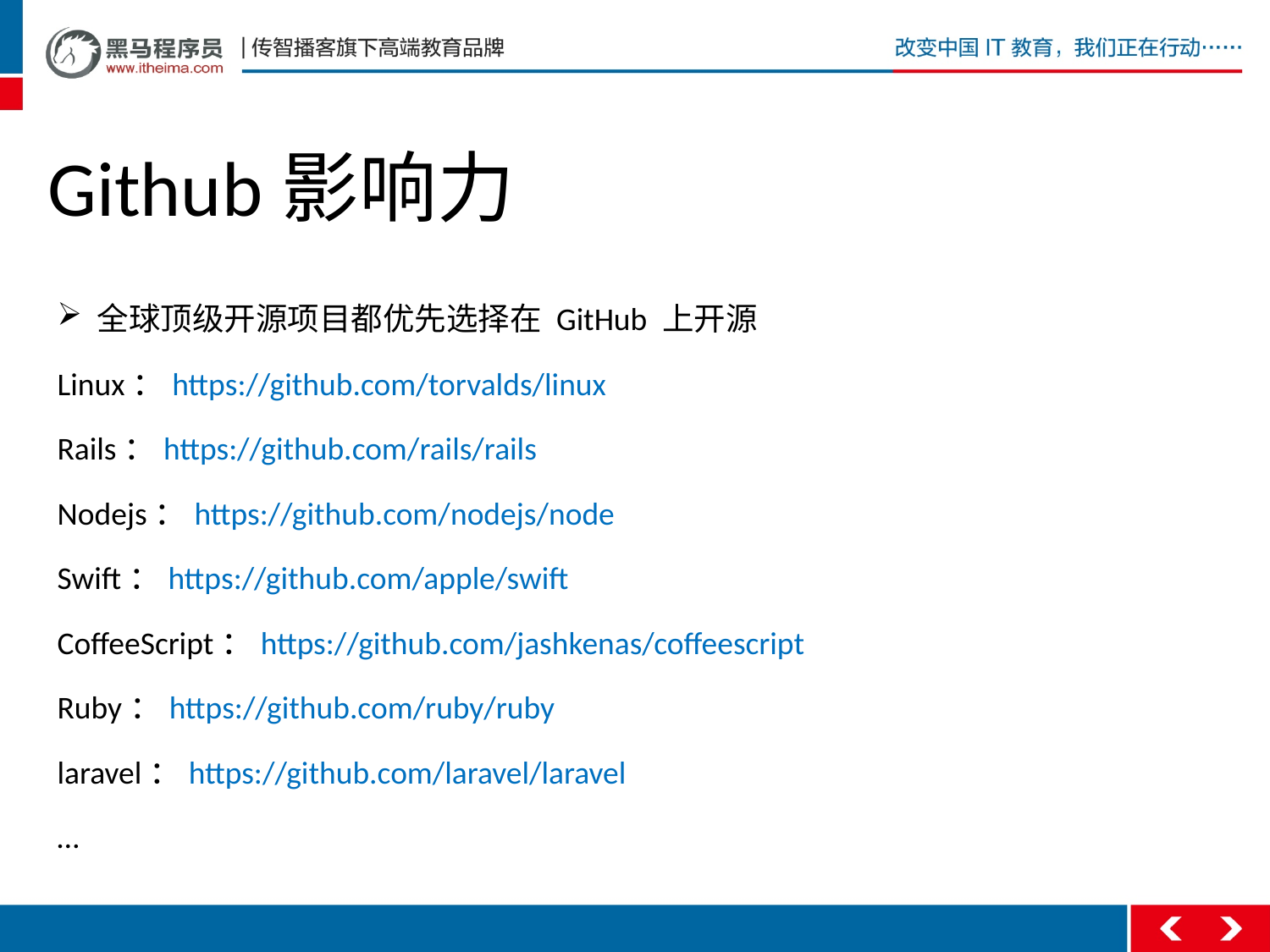

# Github影响力

全球顶级开源项目都优先选择在 GitHub 上开源
Linux：https://github.com/torvalds/linux
Rails：https://github.com/rails/rails
Nodejs：https://github.com/nodejs/node
Swift：https://github.com/apple/swift
CoffeeScript：https://github.com/jashkenas/coffeescript
Ruby：https://github.com/ruby/ruby
laravel：https://github.com/laravel/laravel
…